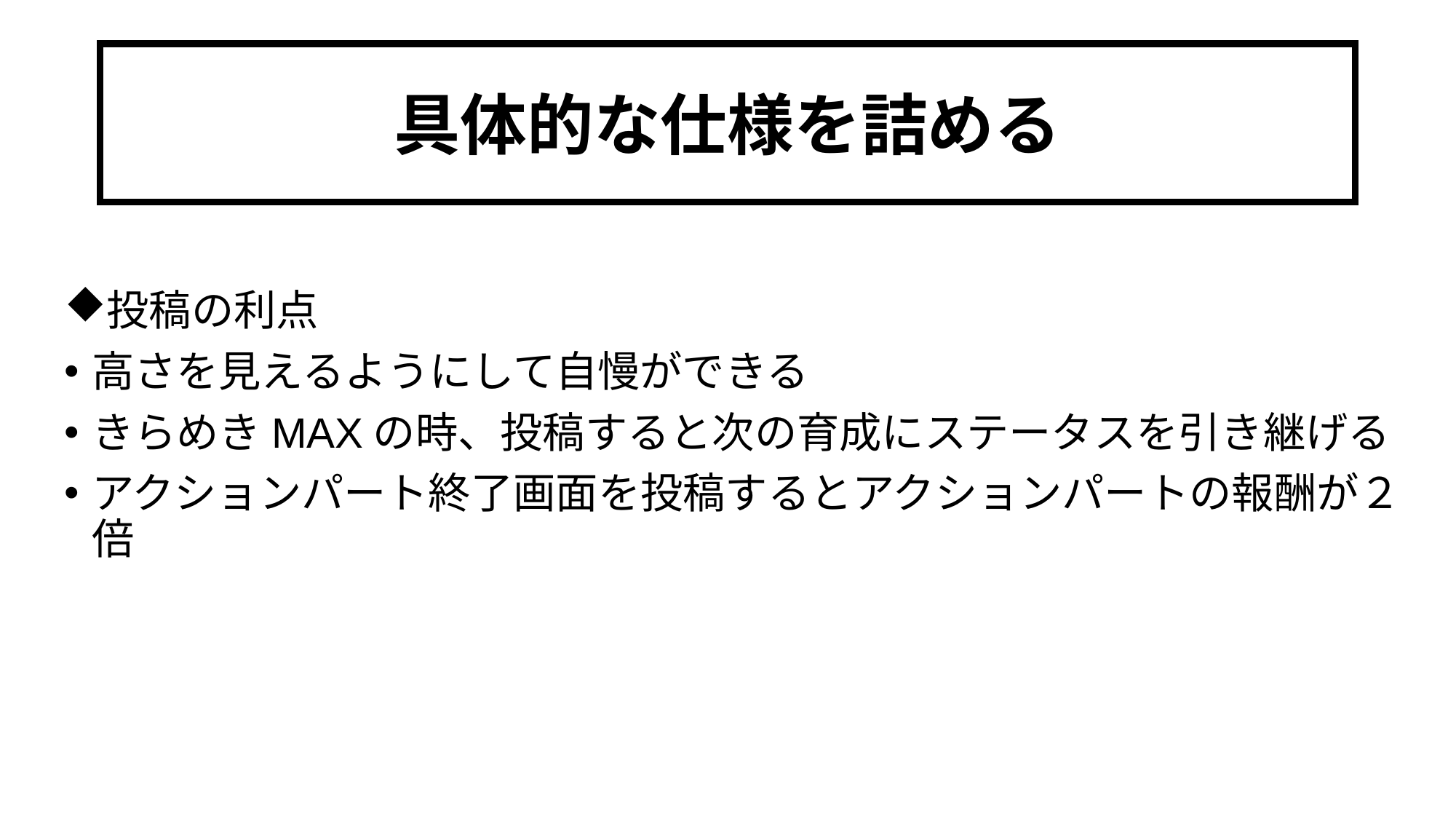

# 具体的な仕様を詰める

投稿の利点
高さを見えるようにして自慢ができる
きらめきMAXの時、投稿すると次の育成にステータスを引き継げる
アクションパート終了画面を投稿するとアクションパートの報酬が２倍